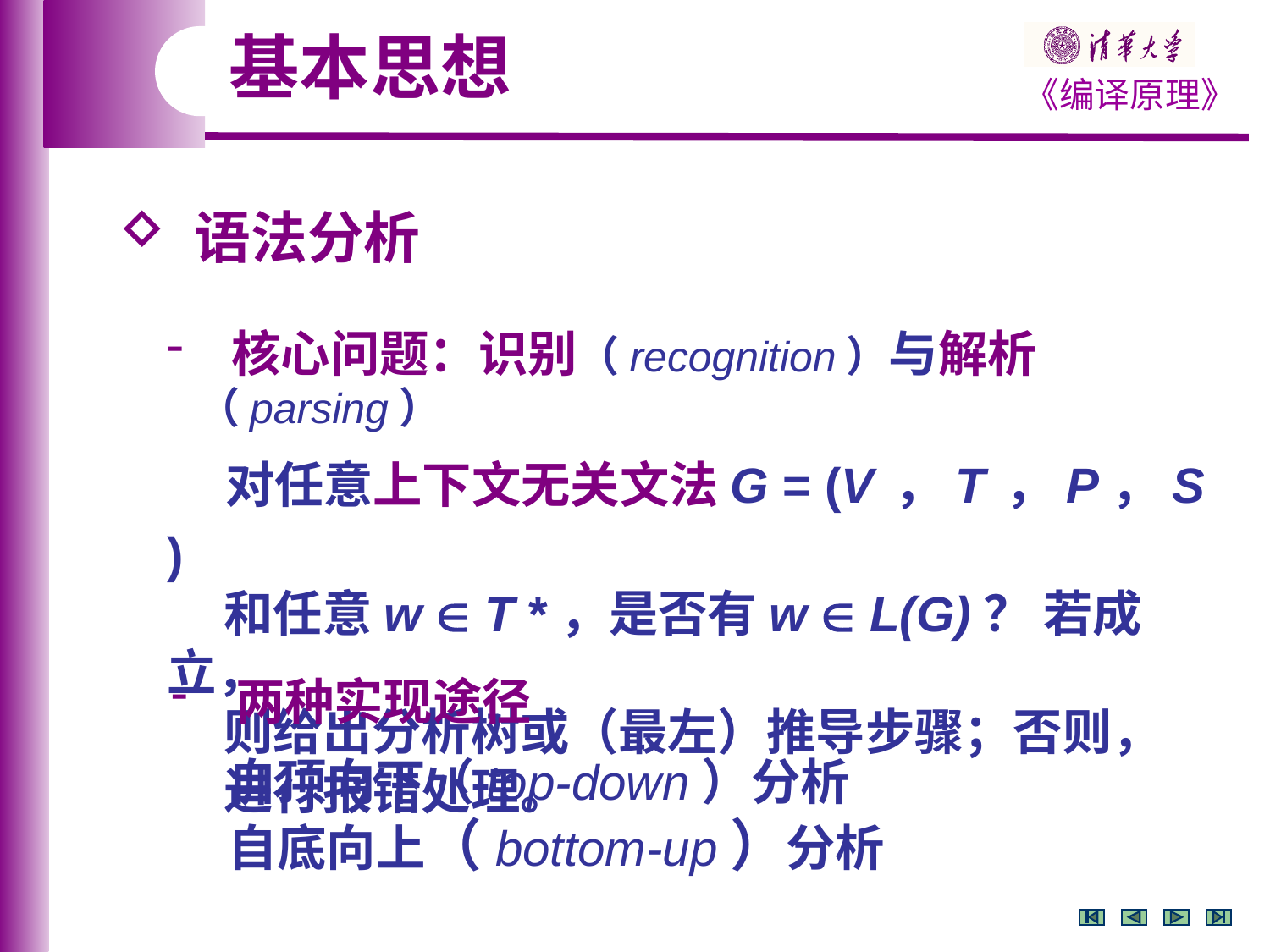

基本思想
 语法分析
  核心问题：识别（recognition）与解析（parsing）

     对任意上下文无关文法G = (V ，T ，P，S )
    和任意w ∈ T *，是否有w ∈ L(G)？ 若成立，
    则给出分析树或（最左）推导步骤；否则，
    进行报错处理。
  两种实现途径

    自顶向下（top-down）分析
    自底向上（bottom-up）分析